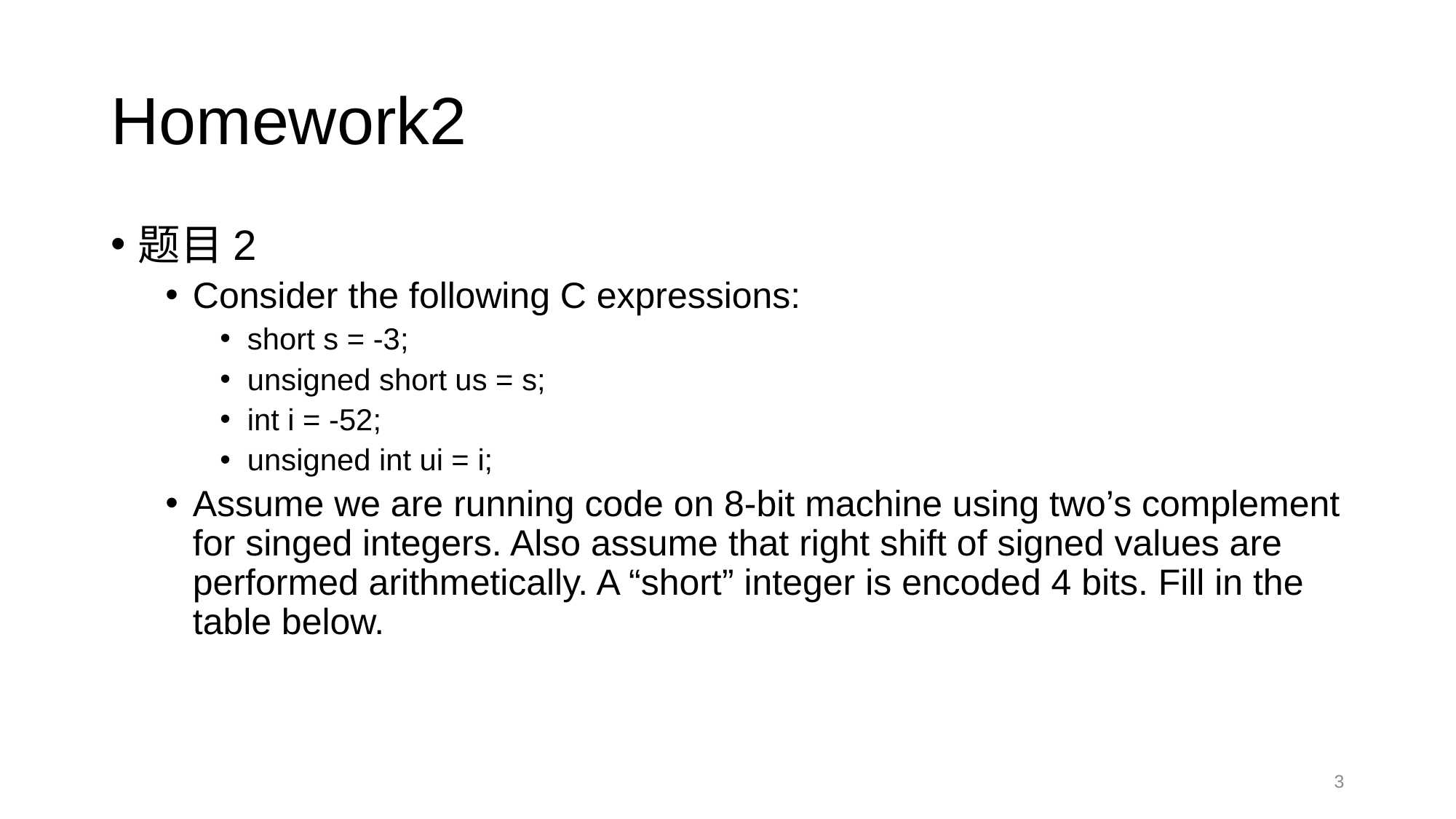

# Homework2
题目2
Consider the following C expressions:
short s = -3;
unsigned short us = s;
int i = -52;
unsigned int ui = i;
Assume we are running code on 8-bit machine using two’s complement for singed integers. Also assume that right shift of signed values are performed arithmetically. A “short” integer is encoded 4 bits. Fill in the table below.

3